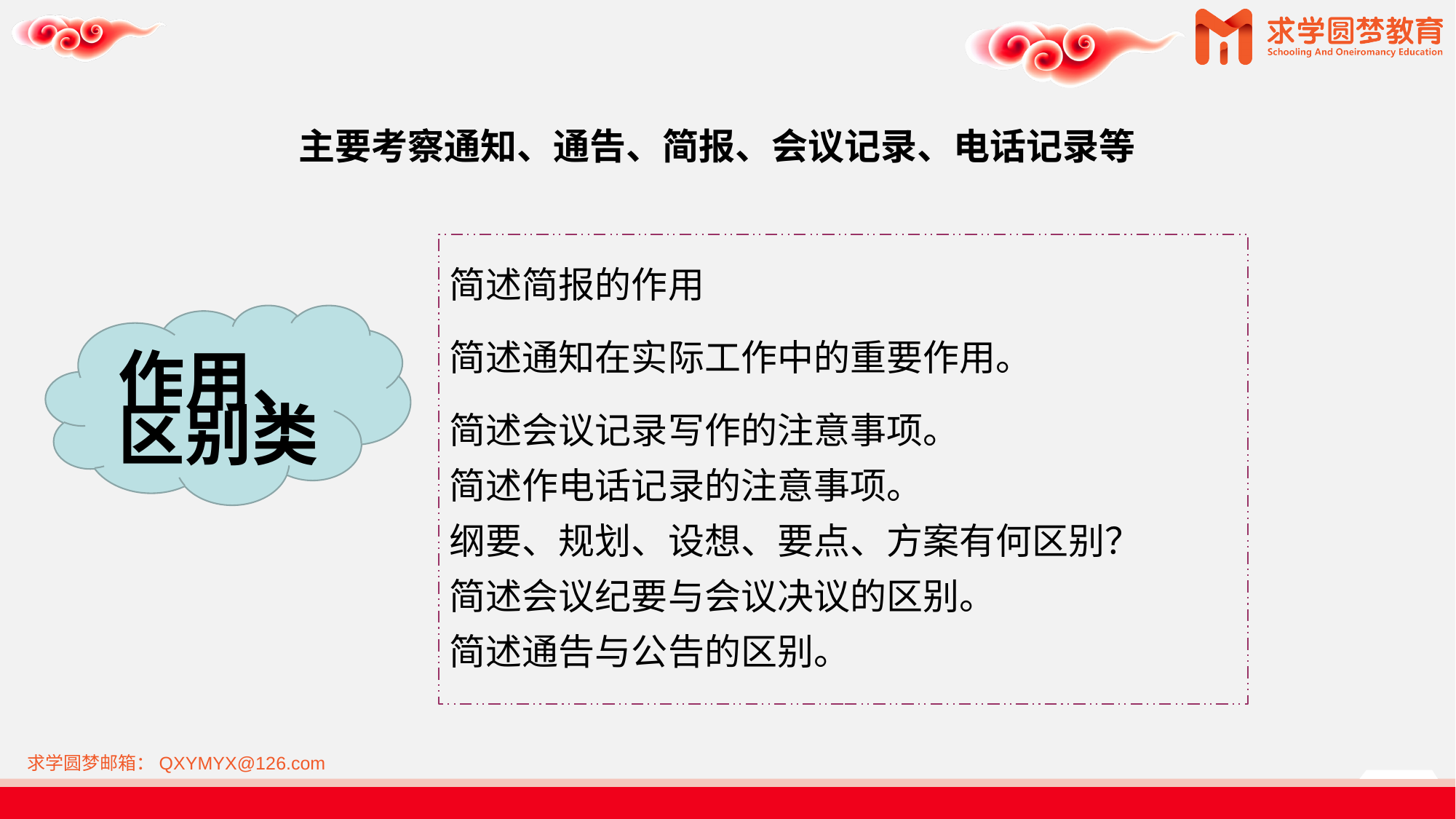

主要考察通知、通告、简报、会议记录、电话记录等
简述简报的作用
简述通知在实际工作中的重要作用。
简述会议记录写作的注意事项。
简述作电话记录的注意事项。
纲要、规划、设想、要点、方案有何区别？
简述会议纪要与会议决议的区别。
简述通告与公告的区别。

作用、
区别类